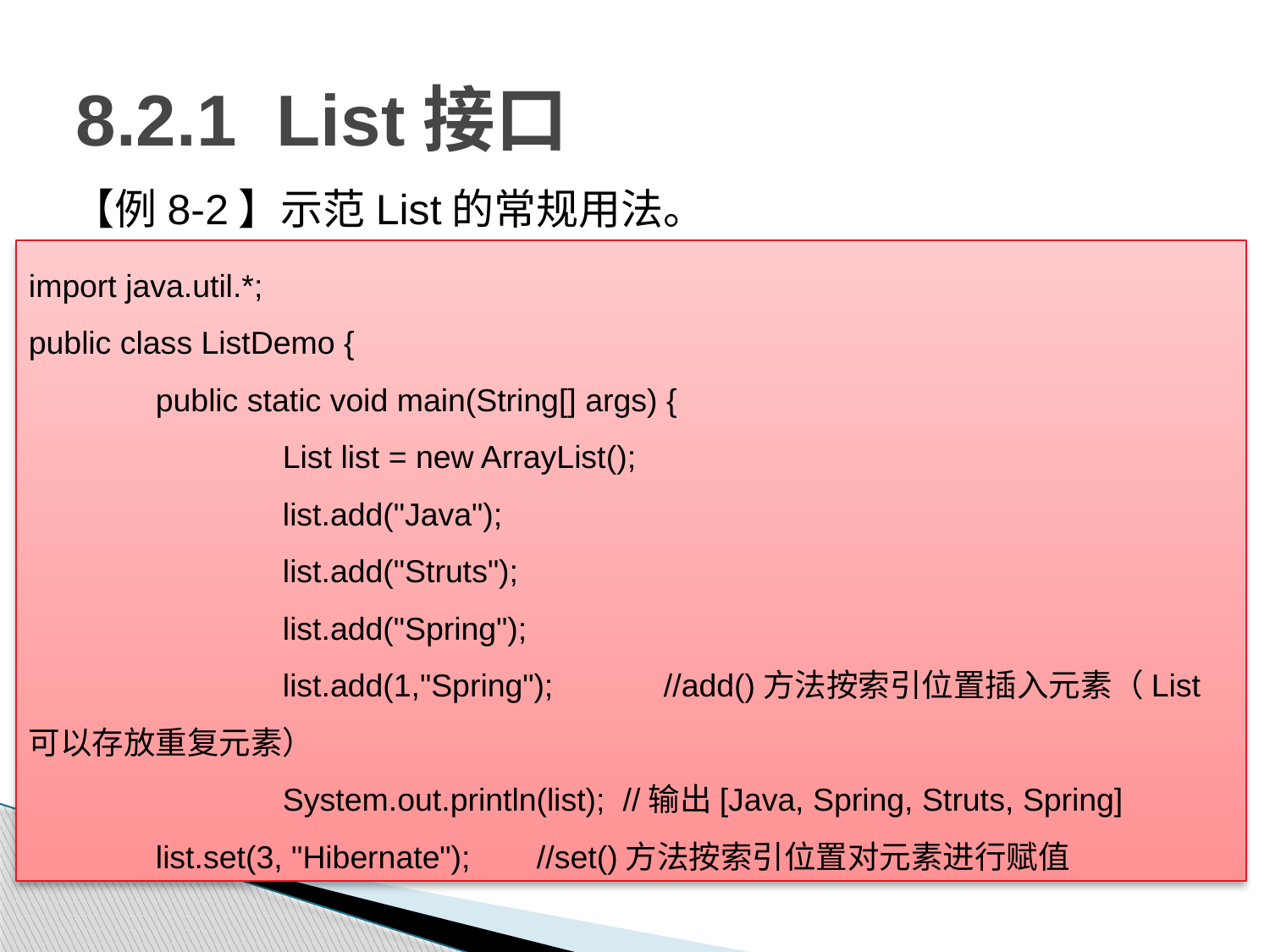

# 8.2.1  List接口
【例8-2】示范List的常规用法。
import java.util.*;
public class ListDemo {
	public static void main(String[] args) {
		List list = new ArrayList();
		list.add("Java");
		list.add("Struts");
		list.add("Spring");
		list.add(1,"Spring");	//add()方法按索引位置插入元素（List可以存放重复元素）
		System.out.println(list);  //输出[Java, Spring, Struts, Spring] 		list.set(3, "Hibernate");	//set()方法按索引位置对元素进行赋值